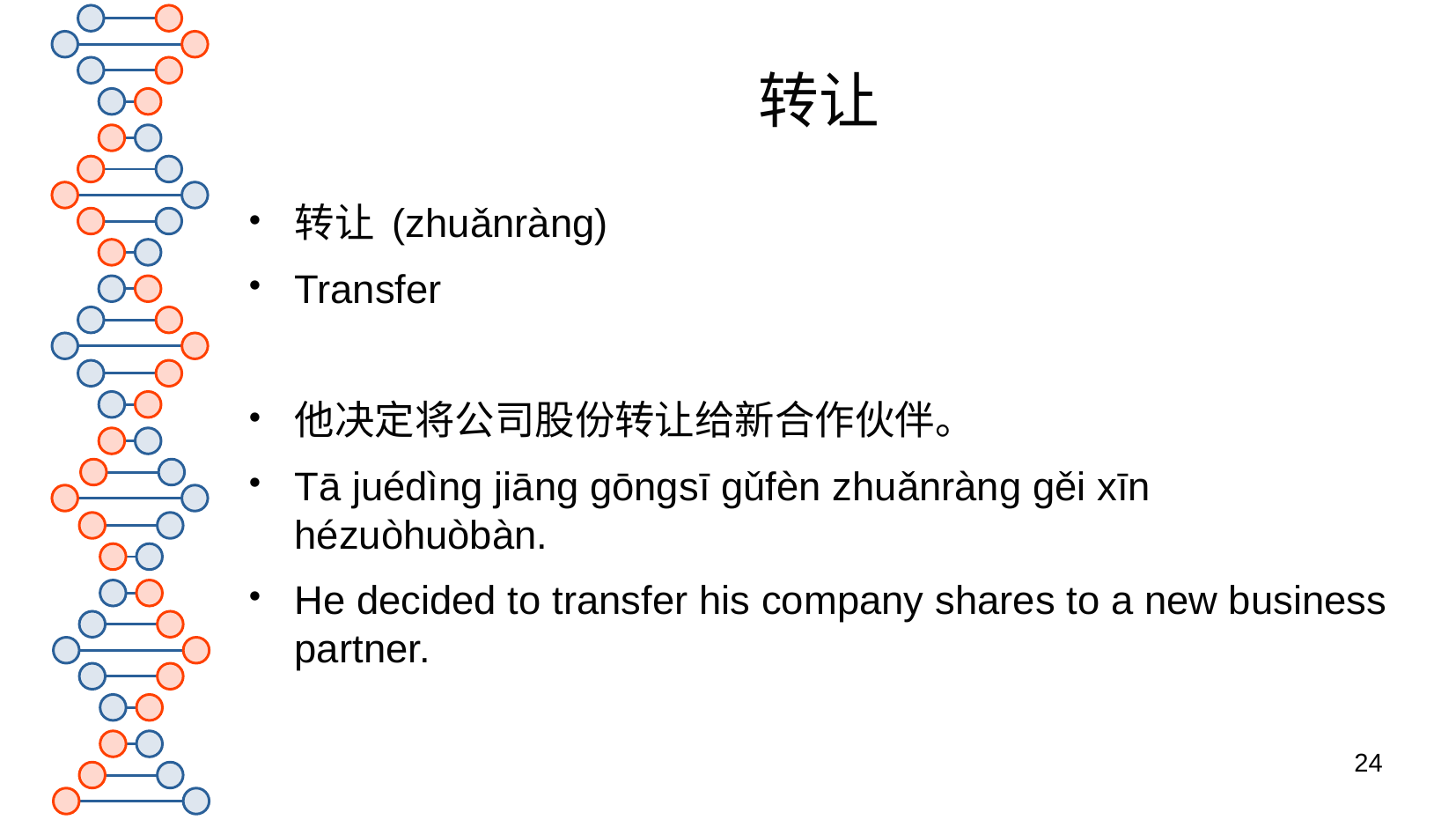

# 转让
转让 (zhuǎnràng)
Transfer

他决定将公司股份转让给新合作伙伴。
Tā juédìng jiāng gōngsī gǔfèn zhuǎnràng gěi xīn hézuòhuòbàn.
He decided to transfer his company shares to a new business partner.

24